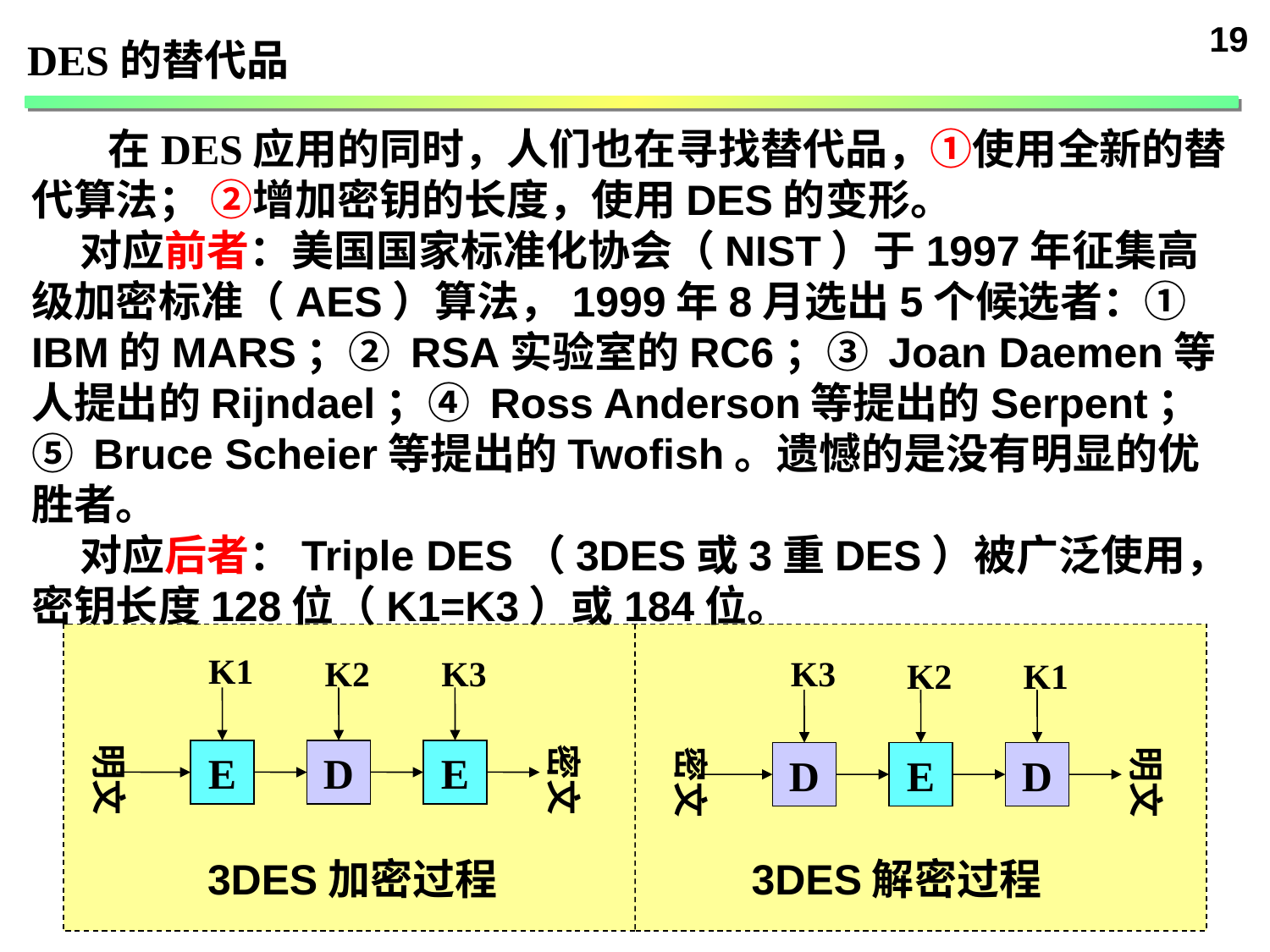

19
DES的替代品

       在DES应用的同时，人们也在寻找替代品，①使用全新的替代算法； ②增加密钥的长度，使用DES的变形。
    对应前者：美国国家标准化协会（NIST）于1997年征集高级加密标准（AES）算法，1999年8月选出5个候选者：① IBM的MARS；② RSA实验室的RC6；③ Joan Daemen等人提出的Rijndael；④ Ross Anderson等提出的Serpent；⑤ Bruce Scheier等提出的Twofish。遗憾的是没有明显的优胜者。
    对应后者：Triple DES（3DES或3重DES）被广泛使用，密钥长度128位（K1=K3）或184位。

K1
K2
K3
K3
K2
K1

明文
密文
密文
明文
E
D
E
D
E
D

3DES加密过程
3DES解密过程